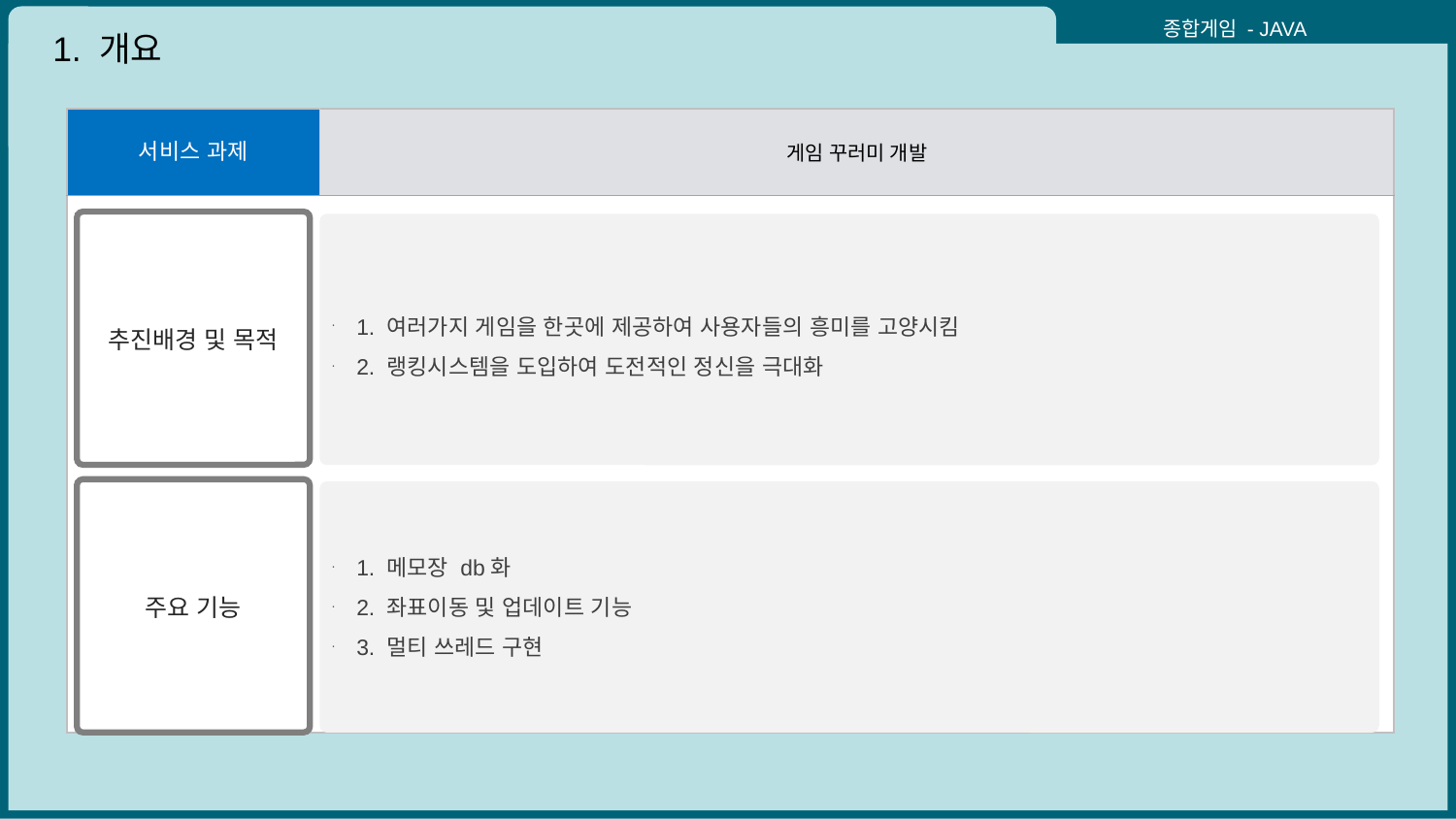

1. 개요
| 서비스 과제 | 게임 꾸러미 개발 |
| --- | --- |
|  |  |

추진배경 및 목적
1. 여러가지 게임을 한곳에 제공하여 사용자들의 흥미를 고양시킴
2. 랭킹시스템을 도입하여 도전적인 정신을 극대화
주요 기능

1. 메모장 db화
2. 좌표이동 및 업데이트 기능
3. 멀티 쓰레드 구현